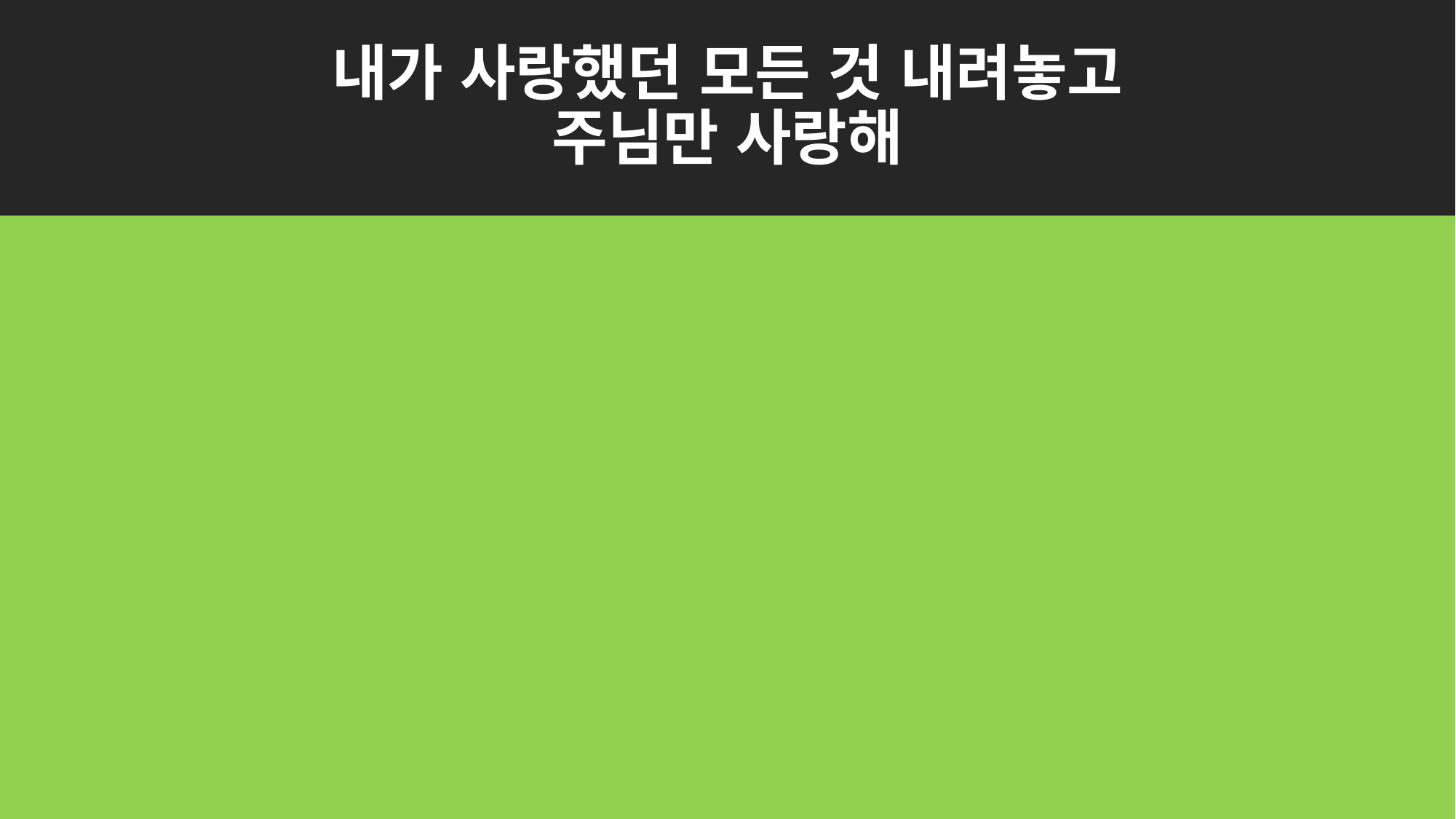

# 내가 사랑했던 모든 것 내려놓고 주님만 사랑해